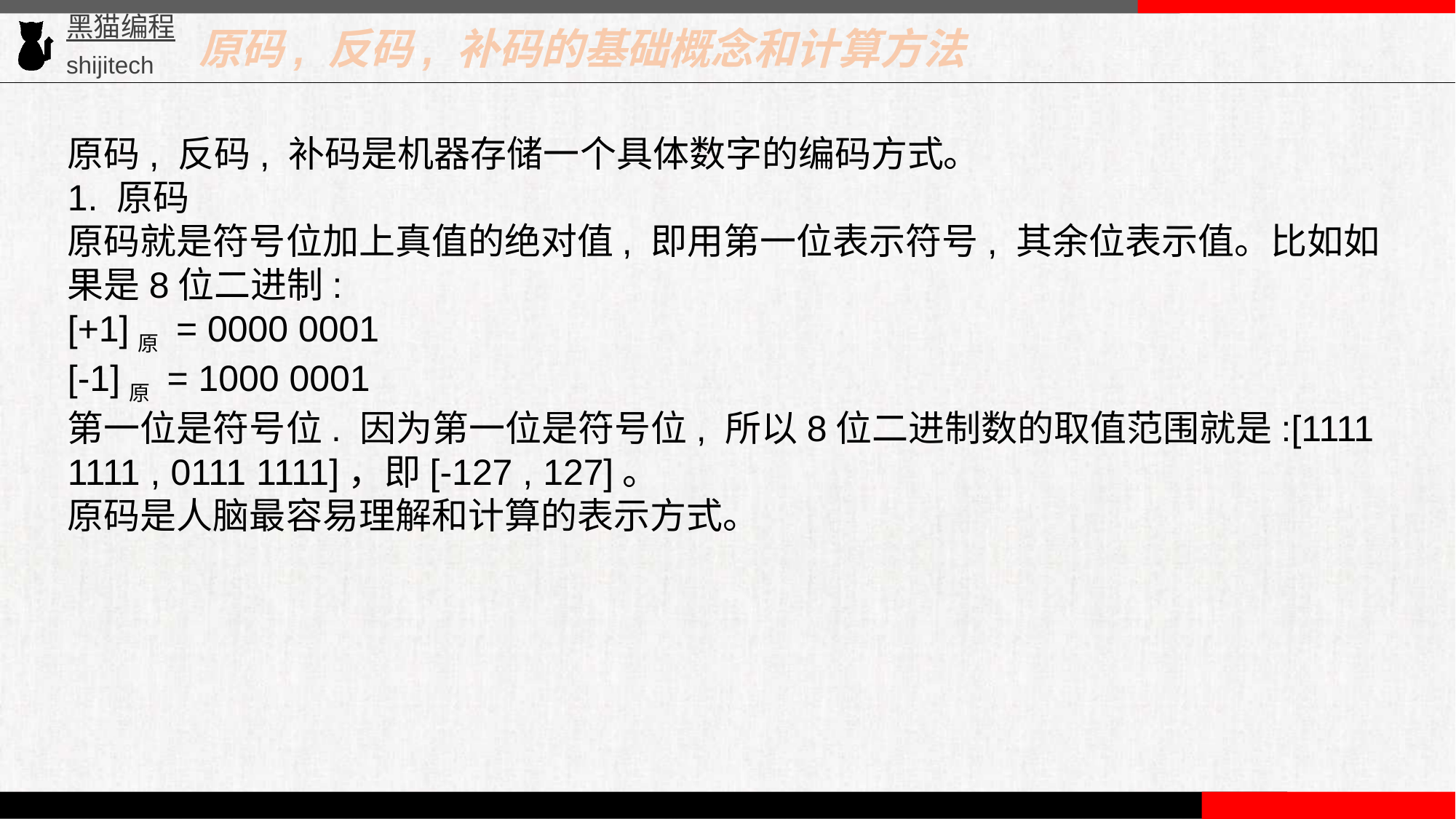

原码, 反码, 补码的基础概念和计算方法
原码, 反码, 补码是机器存储一个具体数字的编码方式。
1. 原码
原码就是符号位加上真值的绝对值, 即用第一位表示符号, 其余位表示值。比如如果是8位二进制:
[+1]原 = 0000 0001
[-1]原 = 1000 0001
第一位是符号位. 因为第一位是符号位, 所以8位二进制数的取值范围就是:[1111 1111 , 0111 1111]，即[-127 , 127]。
原码是人脑最容易理解和计算的表示方式。